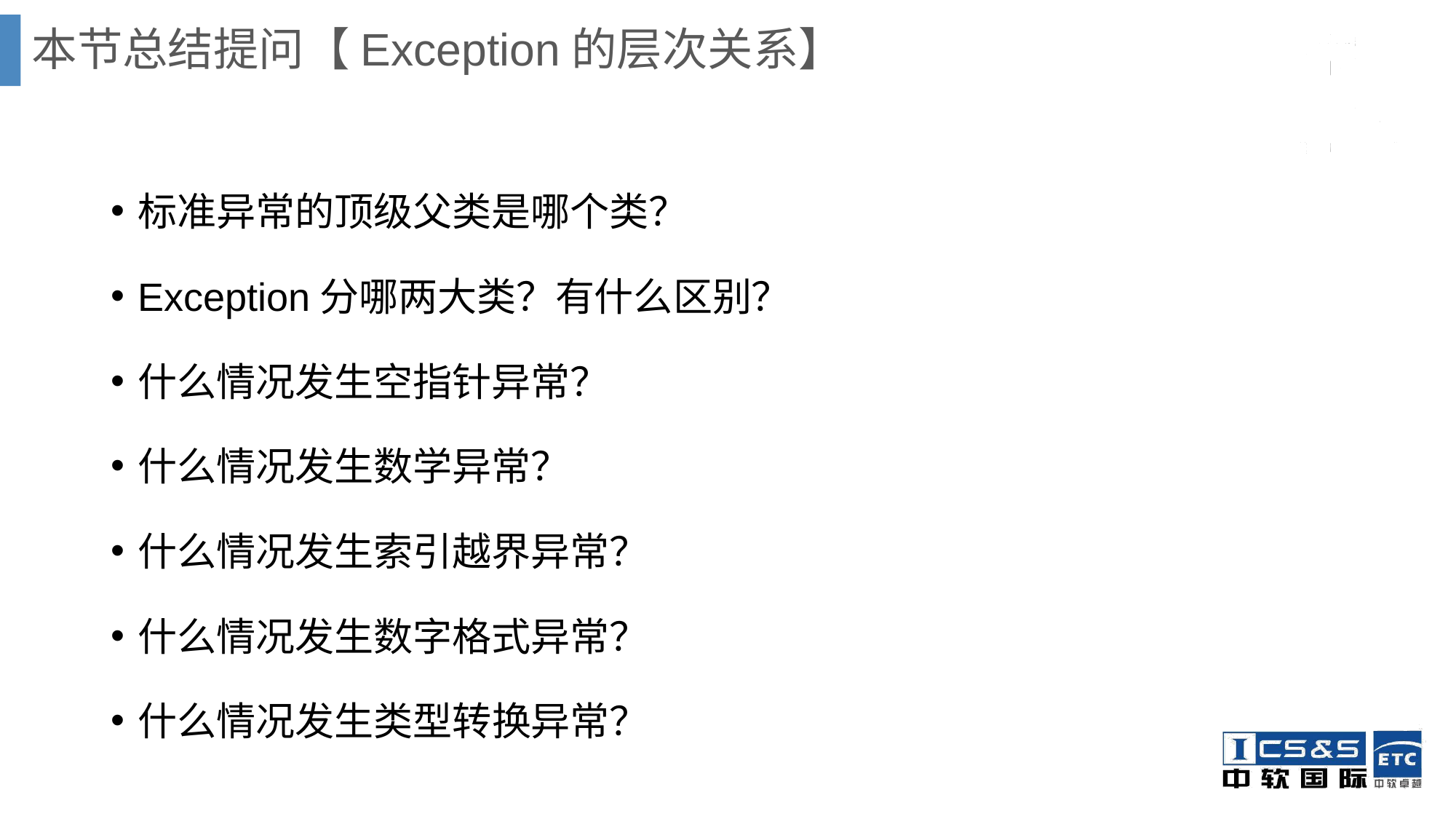

# 本节总结提问【Exception的层次关系】
标准异常的顶级父类是哪个类？
Exception分哪两大类？有什么区别？
什么情况发生空指针异常？
什么情况发生数学异常？
什么情况发生索引越界异常？
什么情况发生数字格式异常？
什么情况发生类型转换异常？